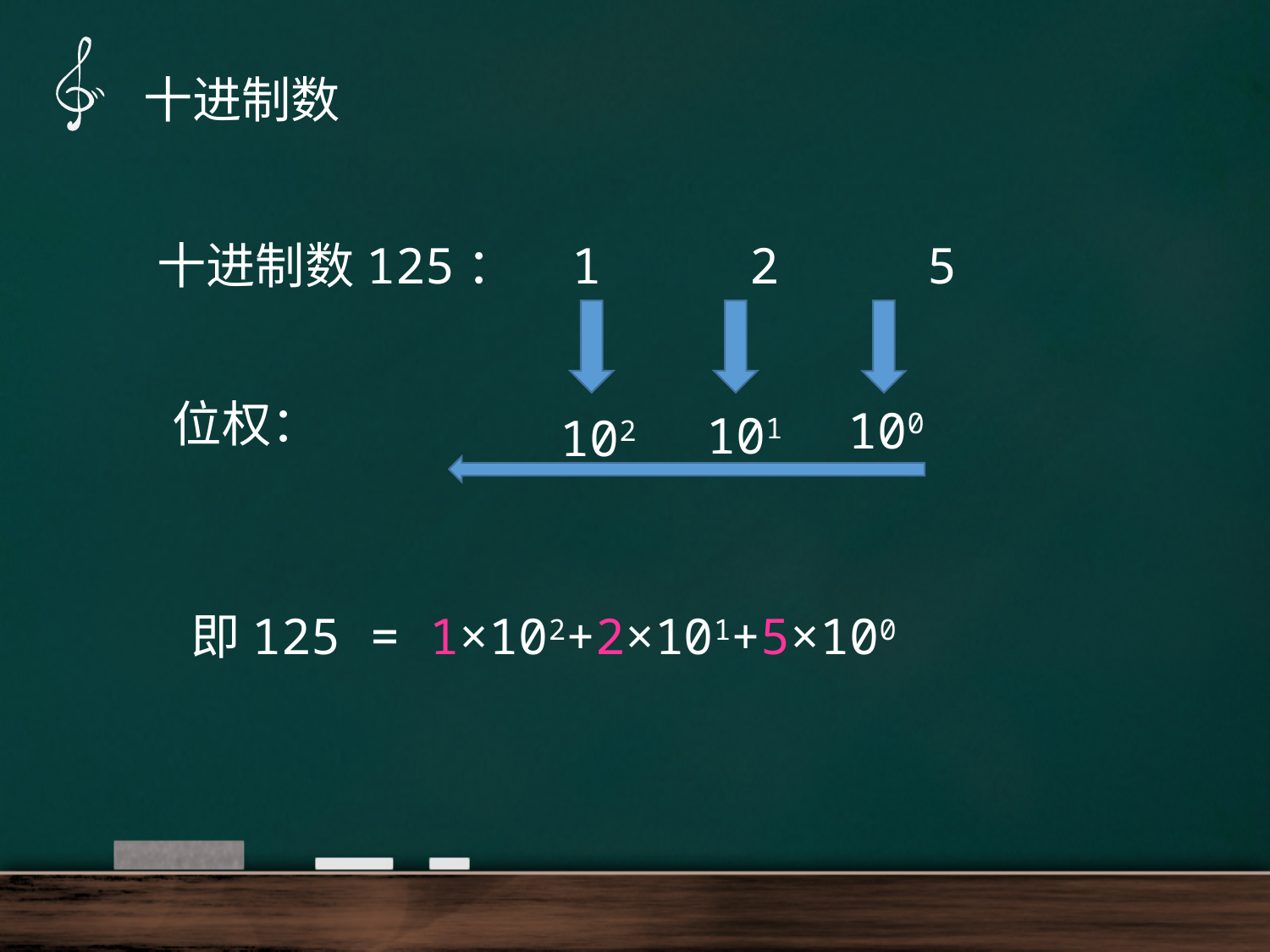

十进制数
十进制数125：    1     2     5

位权：
100
101
102

即125 = 1×102+2×101+5×100